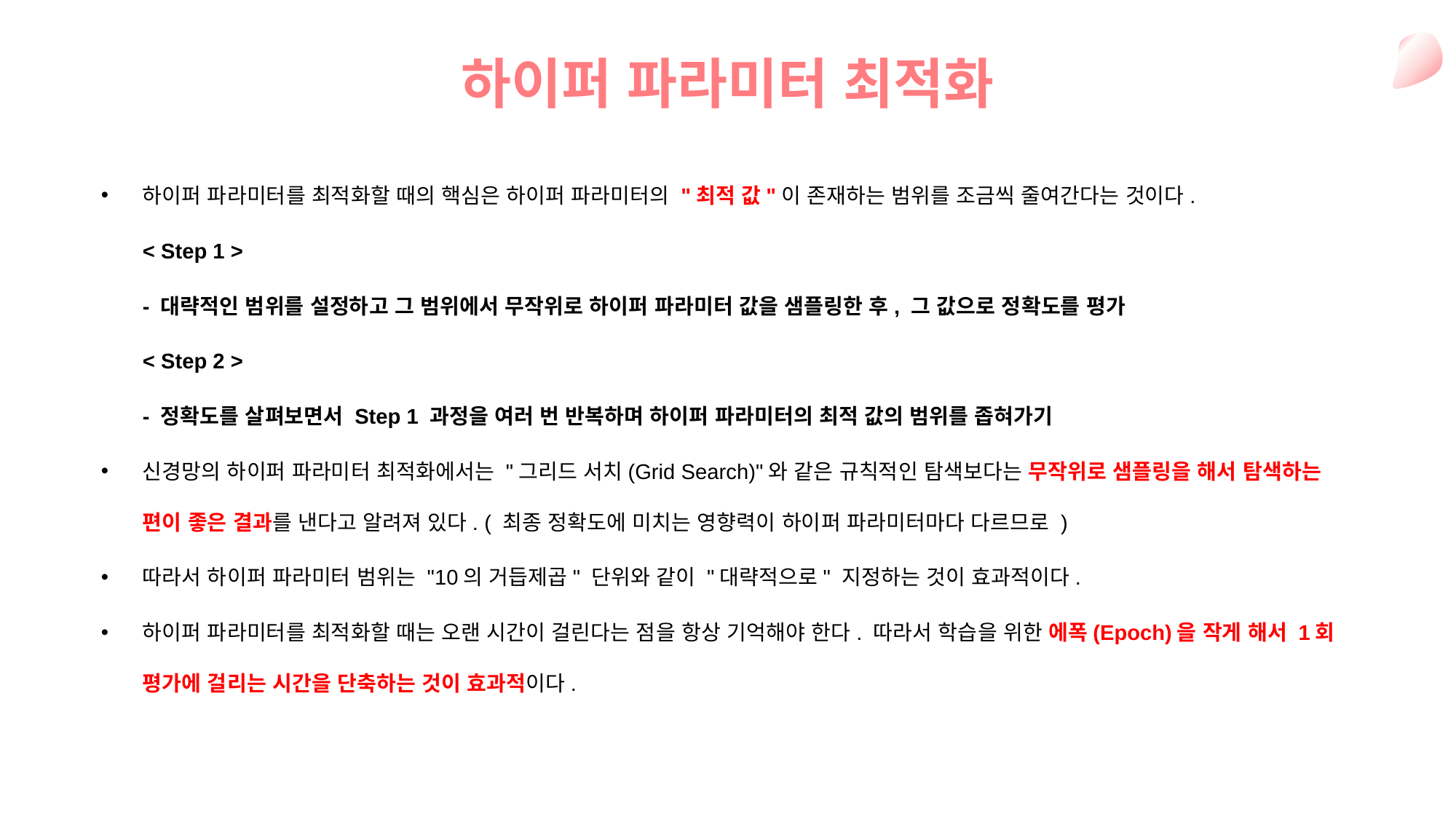

하이퍼 파라미터 최적화
하이퍼 파라미터를 최적화할 때의 핵심은 하이퍼 파라미터의 "최적 값"이 존재하는 범위를 조금씩 줄여간다는 것이다.
	< Step 1 >
	- 대략적인 범위를 설정하고 그 범위에서 무작위로 하이퍼 파라미터 값을 샘플링한 후, 그 값으로 정확도를 평가
	< Step 2 >
	- 정확도를 살펴보면서 Step 1 과정을 여러 번 반복하며 하이퍼 파라미터의 최적 값의 범위를 좁혀가기
신경망의 하이퍼 파라미터 최적화에서는 "그리드 서치(Grid Search)"와 같은 규칙적인 탐색보다는 무작위로 샘플링을 해서 탐색하는 편이 좋은 결과를 낸다고 알려져 있다. ( 최종 정확도에 미치는 영향력이 하이퍼 파라미터마다 다르므로 )
따라서 하이퍼 파라미터 범위는 "10의 거듭제곱" 단위와 같이 "대략적으로" 지정하는 것이 효과적이다.
하이퍼 파라미터를 최적화할 때는 오랜 시간이 걸린다는 점을 항상 기억해야 한다. 따라서 학습을 위한 에폭(Epoch)을 작게 해서 1회 평가에 걸리는 시간을 단축하는 것이 효과적이다.